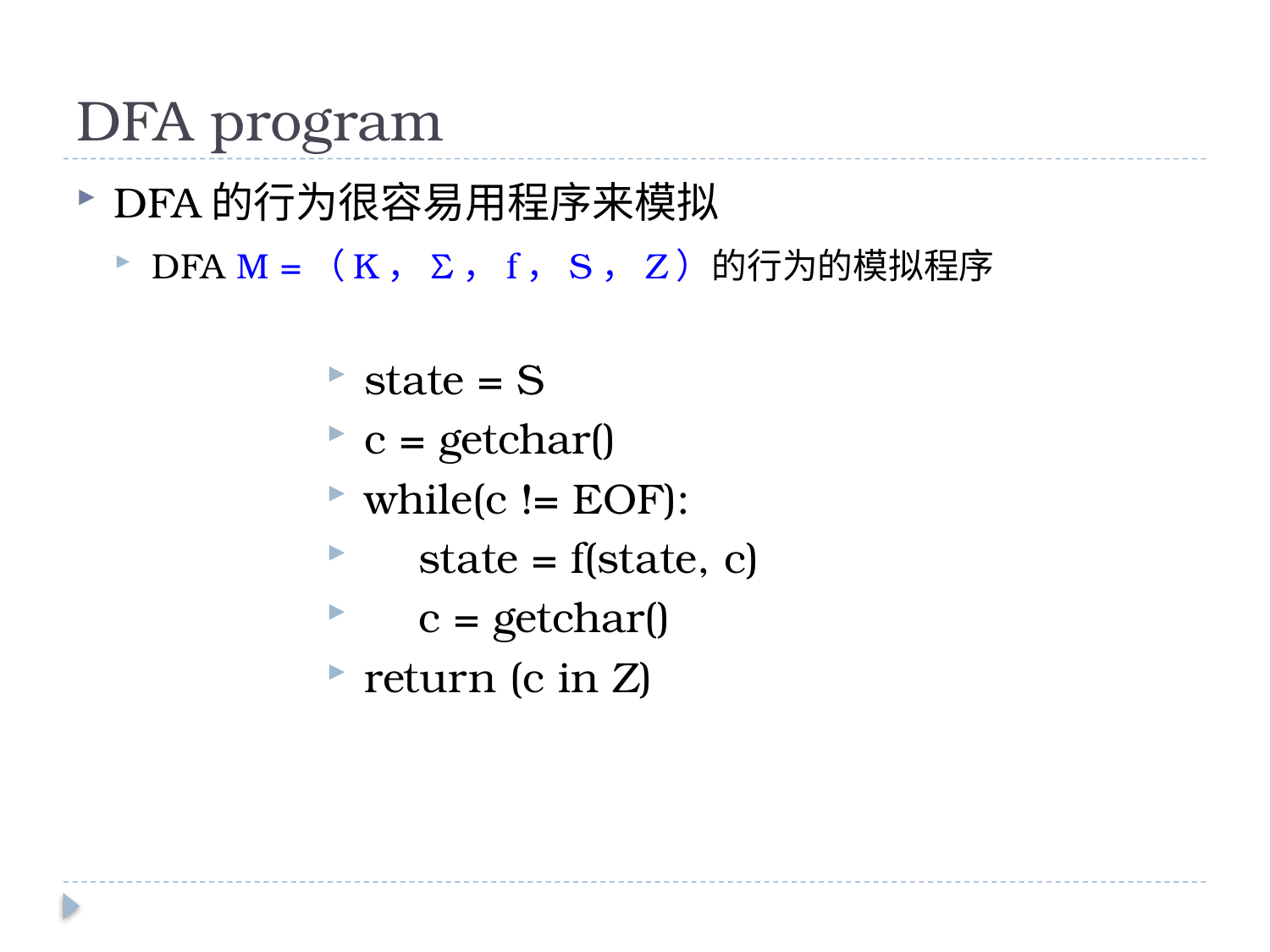

# DFA program
DFA的行为很容易用程序来模拟
DFA M =（K，Σ，f，S，Z）的行为的模拟程序
state = S
c = getchar()
while(c != EOF):
    state = f(state, c)
    c = getchar()
return (c in Z)